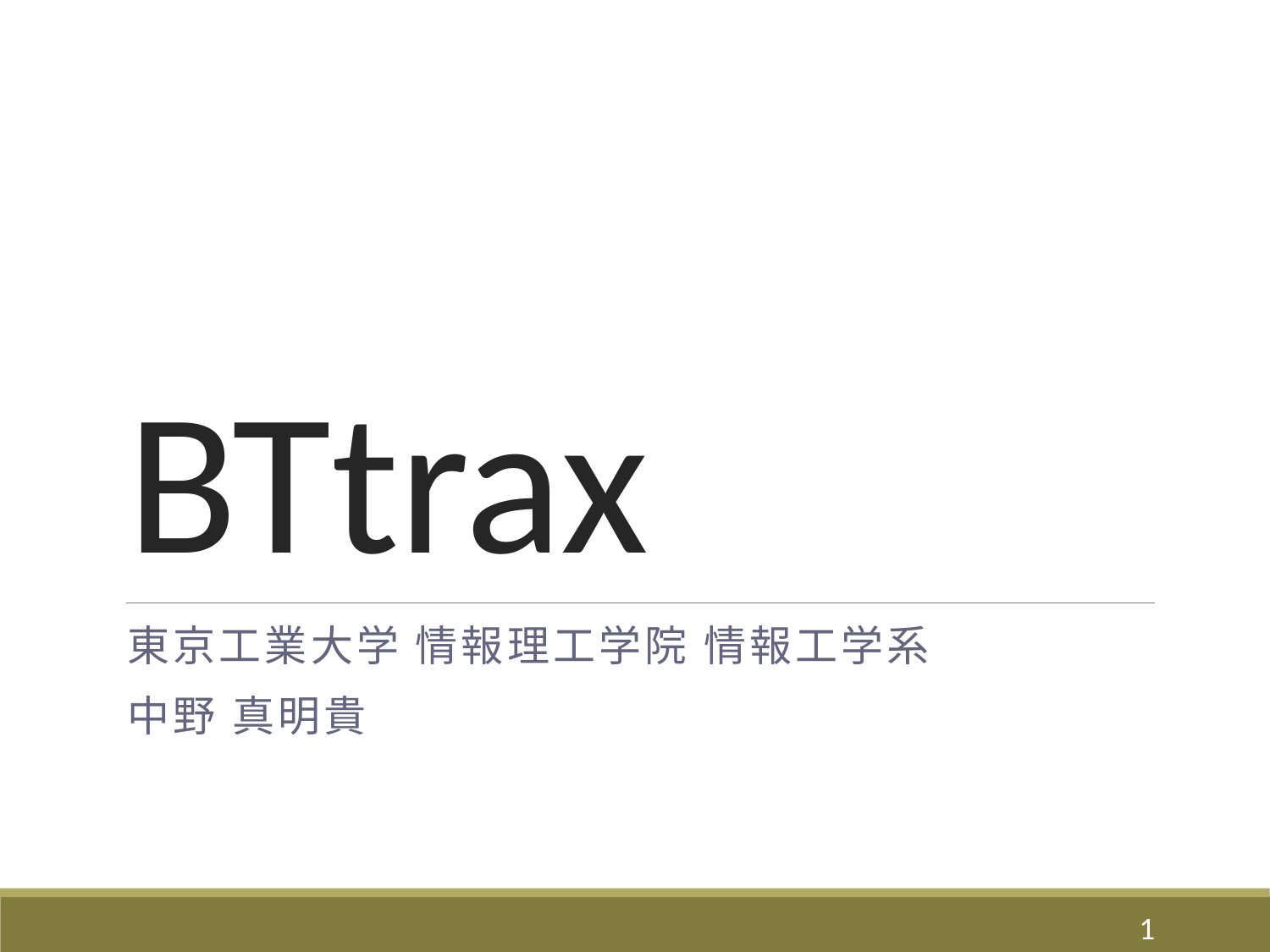

# BTtrax
東京工業大学 情報理工学院 情報工学系
中野 真明貴

1